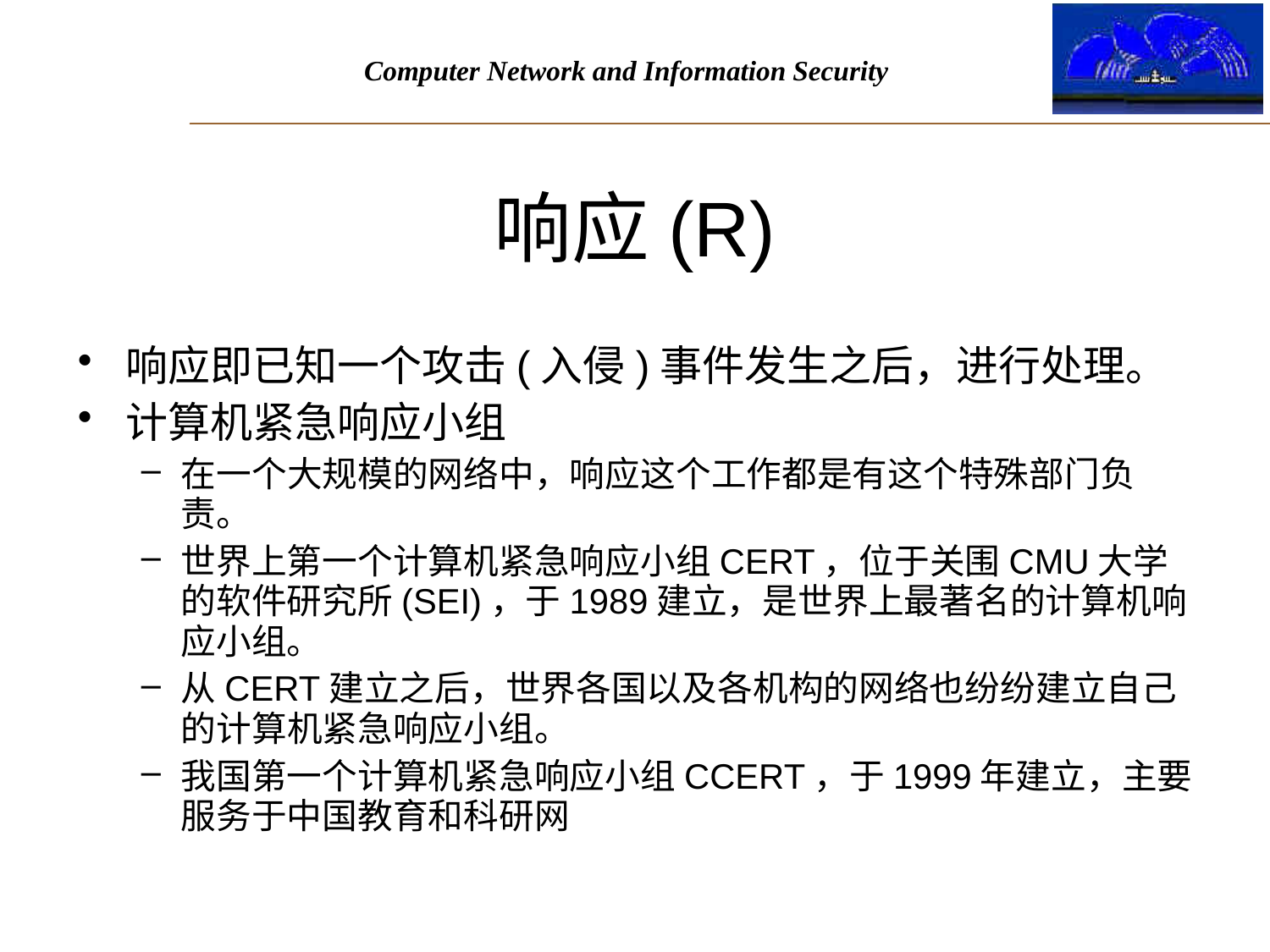

# 响应(R)
响应即已知一个攻击(入侵)事件发生之后，进行处理。
计算机紧急响应小组
在一个大规模的网络中，响应这个工作都是有这个特殊部门负责。
世界上第一个计算机紧急响应小组CERT，位于关围CMU大学的软件研究所(SEI)，于1989建立，是世界上最著名的计算机响应小组。
从CERT建立之后，世界各国以及各机构的网络也纷纷建立自己的计算机紧急响应小组。
我国第一个计算机紧急响应小组CCERT，于1999年建立，主要服务于中国教育和科研网